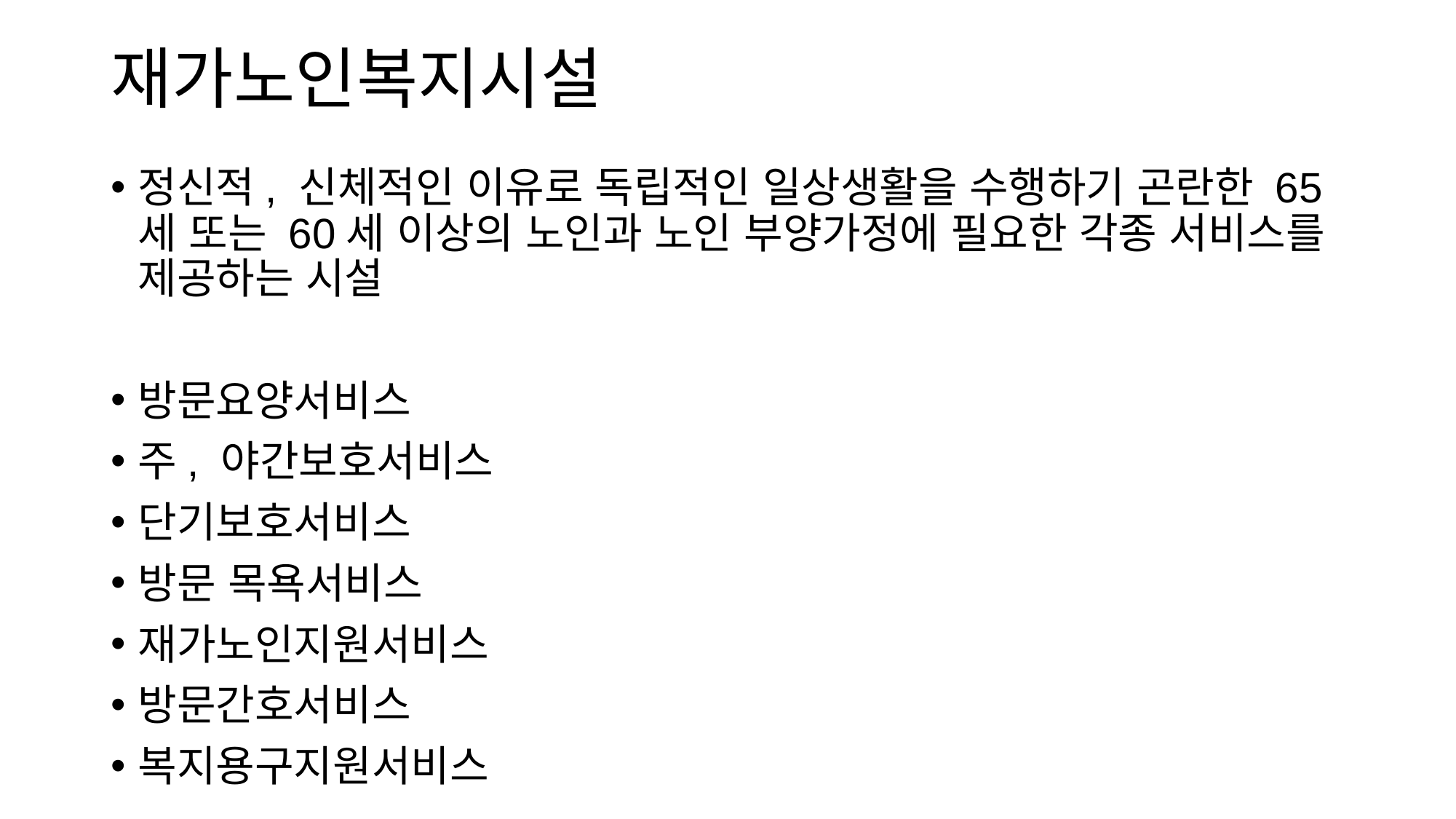

# 재가노인복지시설
정신적, 신체적인 이유로 독립적인 일상생활을 수행하기 곤란한 65세 또는 60세 이상의 노인과 노인 부양가정에 필요한 각종 서비스를 제공하는 시설

방문요양서비스
주, 야간보호서비스
단기보호서비스
방문 목욕서비스
재가노인지원서비스
방문간호서비스
복지용구지원서비스